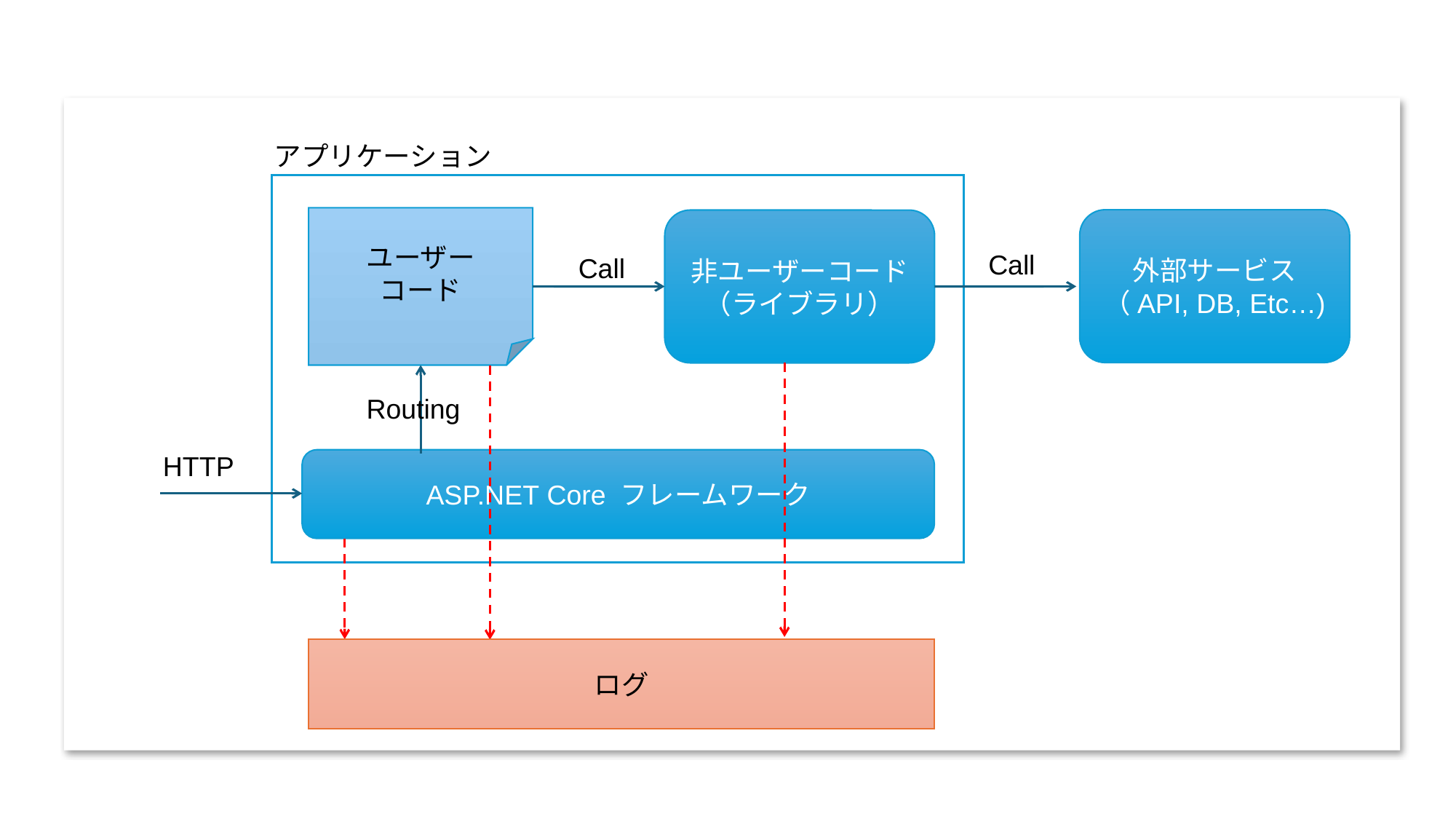

アプリケーション

ユーザー
コード
外部サービス
（API, DB, Etc…)
非ユーザーコード
（ライブラリ）
Call
Call
Routing
HTTP
ASP.NET Core フレームワーク
ログ